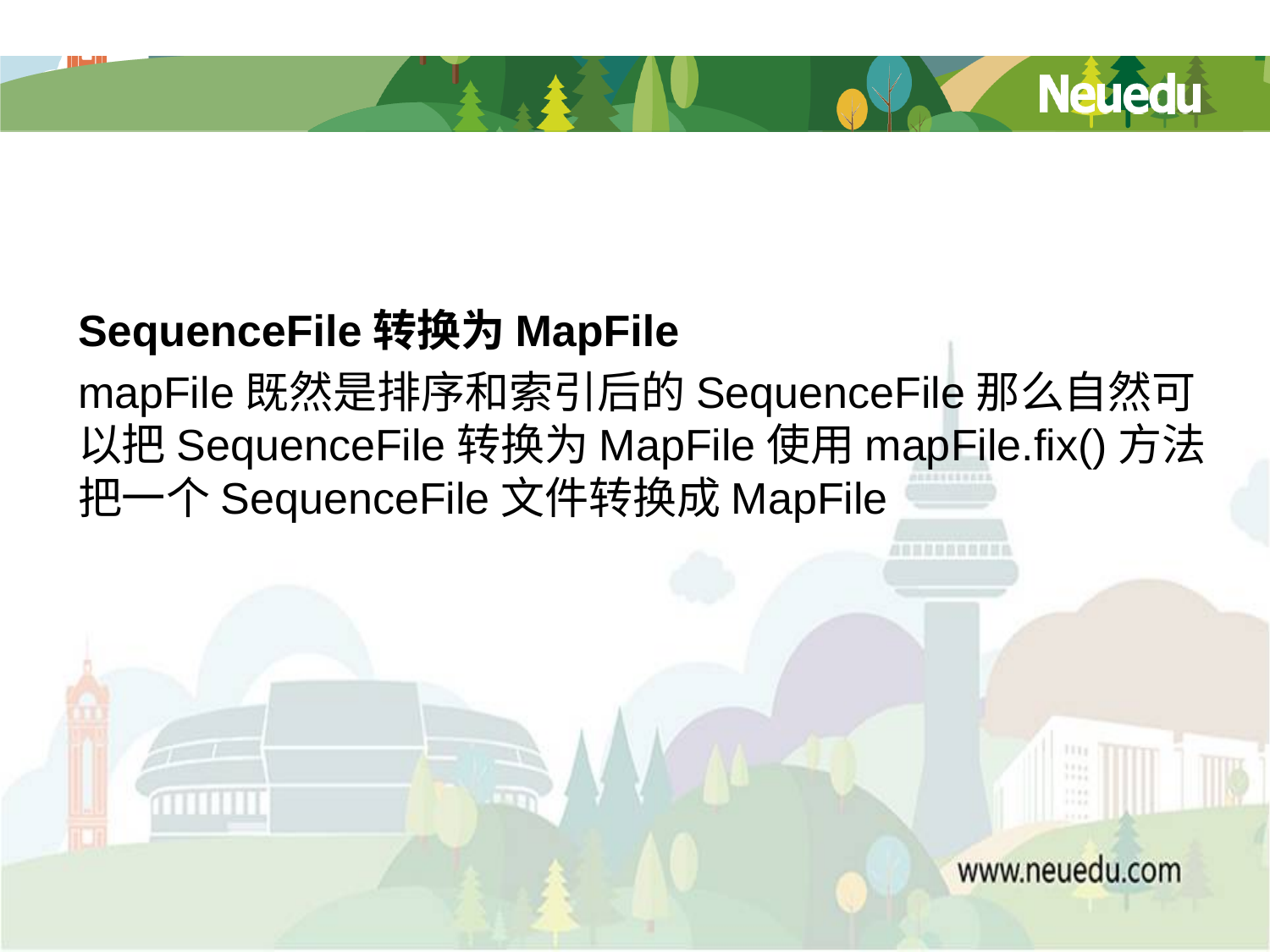

#
SequenceFile转换为MapFile
mapFile既然是排序和索引后的SequenceFile那么自然可以把SequenceFile转换为MapFile使用mapFile.fix()方法把一个SequenceFile文件转换成MapFile